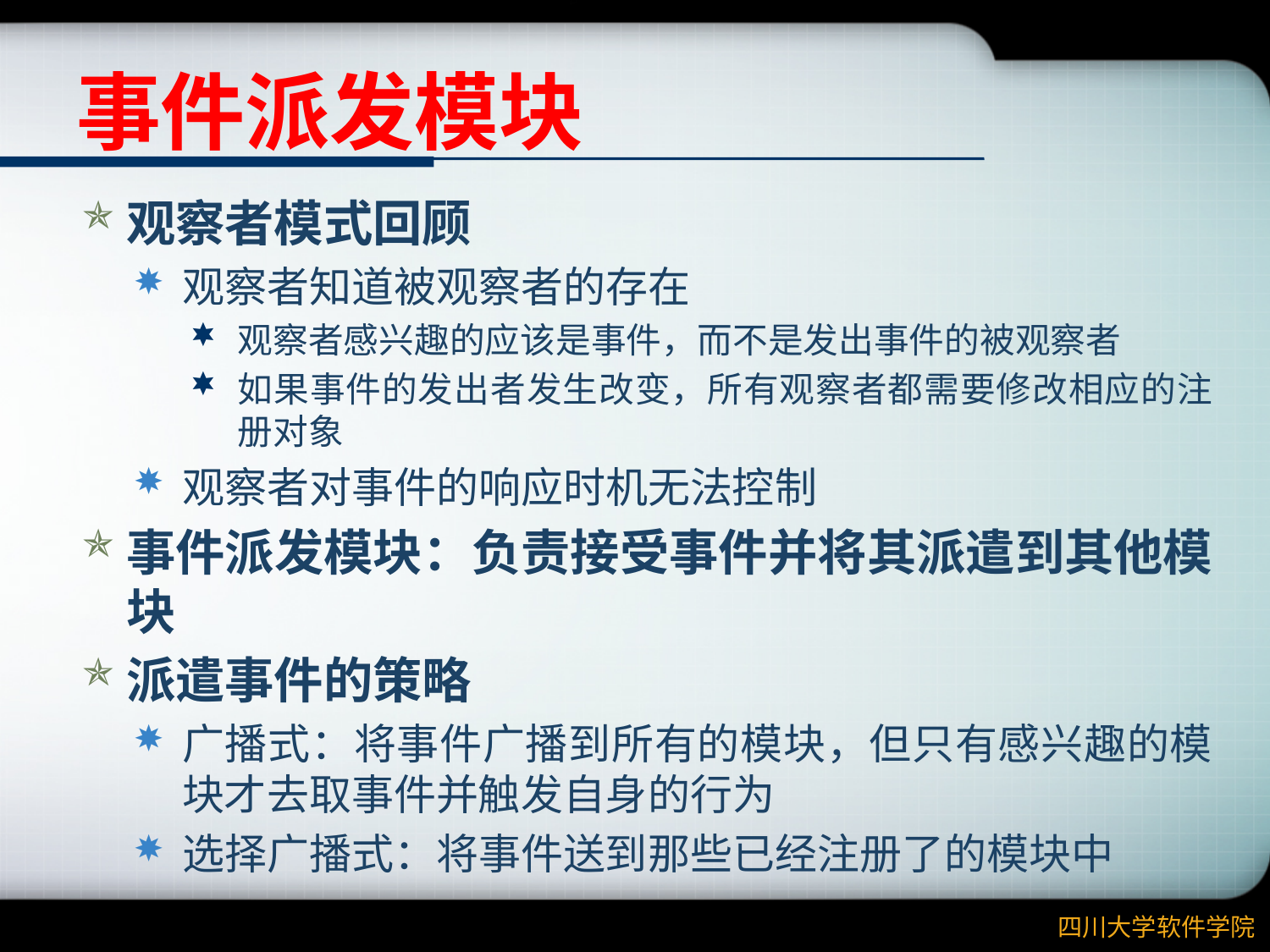

# 事件派发模块
观察者模式回顾
观察者知道被观察者的存在
观察者感兴趣的应该是事件，而不是发出事件的被观察者
如果事件的发出者发生改变，所有观察者都需要修改相应的注册对象
观察者对事件的响应时机无法控制
事件派发模块：负责接受事件并将其派遣到其他模块
派遣事件的策略
广播式：将事件广播到所有的模块，但只有感兴趣的模块才去取事件并触发自身的行为
选择广播式：将事件送到那些已经注册了的模块中